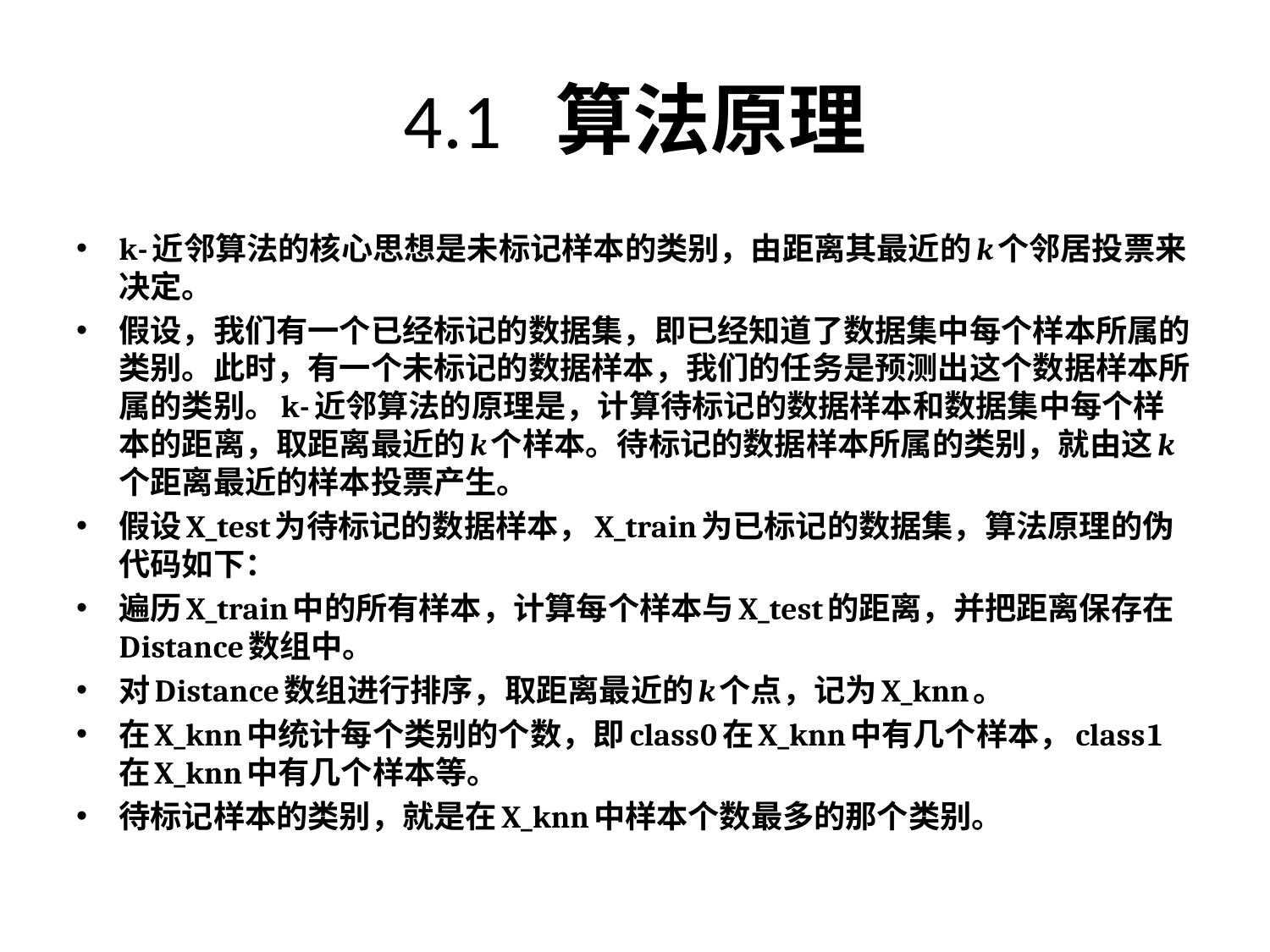

# 4.1  算法原理
k-近邻算法的核心思想是未标记样本的类别，由距离其最近的k个邻居投票来决定。
假设，我们有一个已经标记的数据集，即已经知道了数据集中每个样本所属的类别。此时，有一个未标记的数据样本，我们的任务是预测出这个数据样本所属的类别。k-近邻算法的原理是，计算待标记的数据样本和数据集中每个样本的距离，取距离最近的k个样本。待标记的数据样本所属的类别，就由这k个距离最近的样本投票产生。
假设X_test为待标记的数据样本，X_train为已标记的数据集，算法原理的伪代码如下：
遍历X_train中的所有样本，计算每个样本与X_test的距离，并把距离保存在 Distance数组中。
对Distance数组进行排序，取距离最近的k个点，记为X_knn。
在X_knn中统计每个类别的个数，即class0在X_knn中有几个样本，class1在X_knn中有几个样本等。
待标记样本的类别，就是在X_knn中样本个数最多的那个类别。